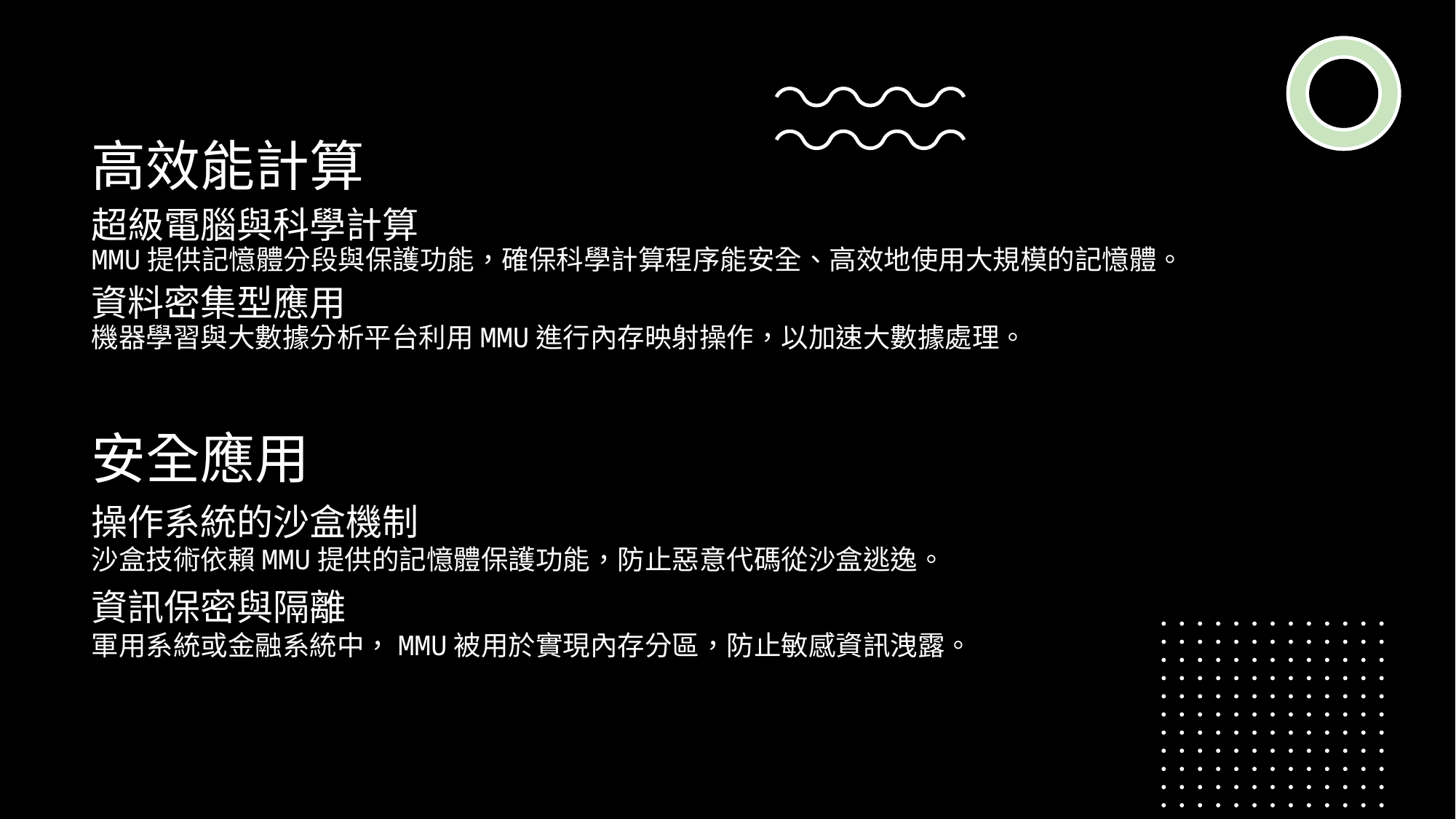

高效能計算
超級電腦與科學計算
MMU提供記憶體分段與保護功能，確保科學計算程序能安全、高效地使用大規模的記憶體。
資料密集型應用
機器學習與大數據分析平台利用MMU進行內存映射操作，以加速大數據處理。
安全應用
操作系統的沙盒機制
沙盒技術依賴MMU提供的記憶體保護功能，防止惡意代碼從沙盒逃逸。
資訊保密與隔離
軍用系統或金融系統中，MMU被用於實現內存分區，防止敏感資訊洩露。